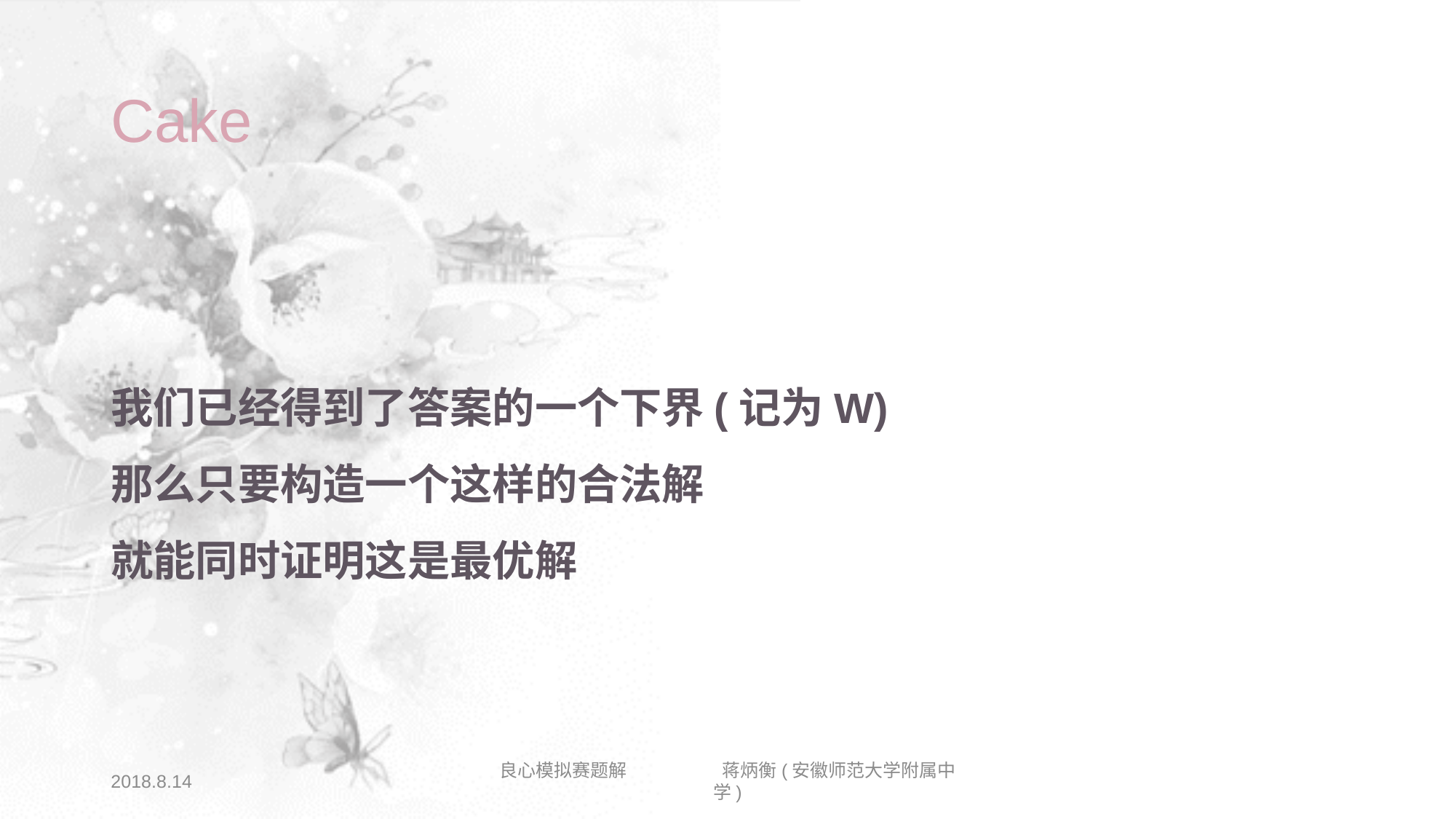

# Cake
我们已经得到了答案的一个下界(记为W)
那么只要构造一个这样的合法解
就能同时证明这是最优解
2018.8.14
良心模拟赛题解                 蒋炳衡(安徽师范大学附属中学)
6